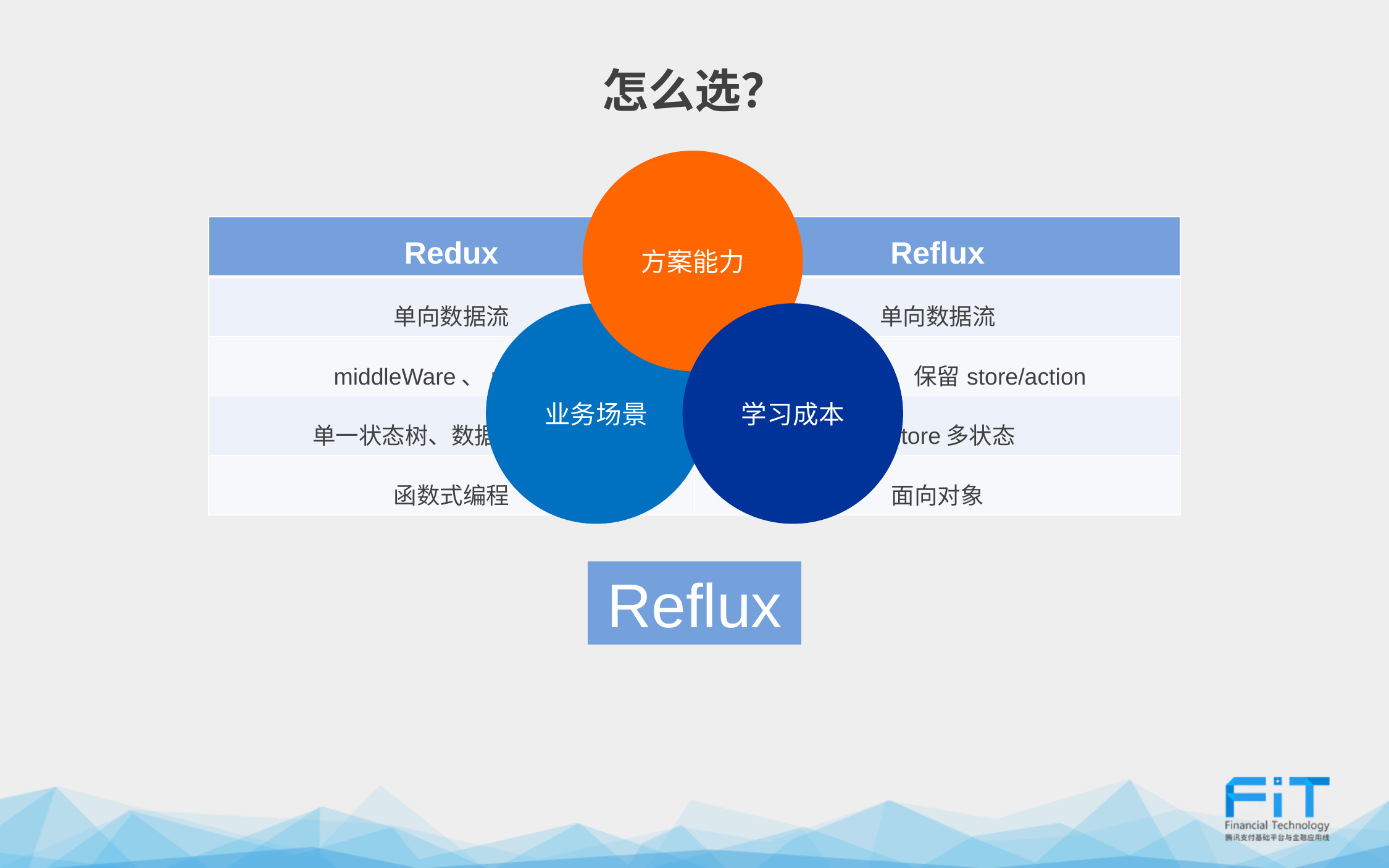

# 怎么选？
方案能力
业务场景
学习成本
| Redux | Reflux |
| --- | --- |
| 单向数据流 | 单向数据流 |
| middleWare、reducer | 精简Flux，保留store/action |
| 单一状态树、数据不可变性 | 多store多状态 |
| 函数式编程 | 面向对象 |
Reflux